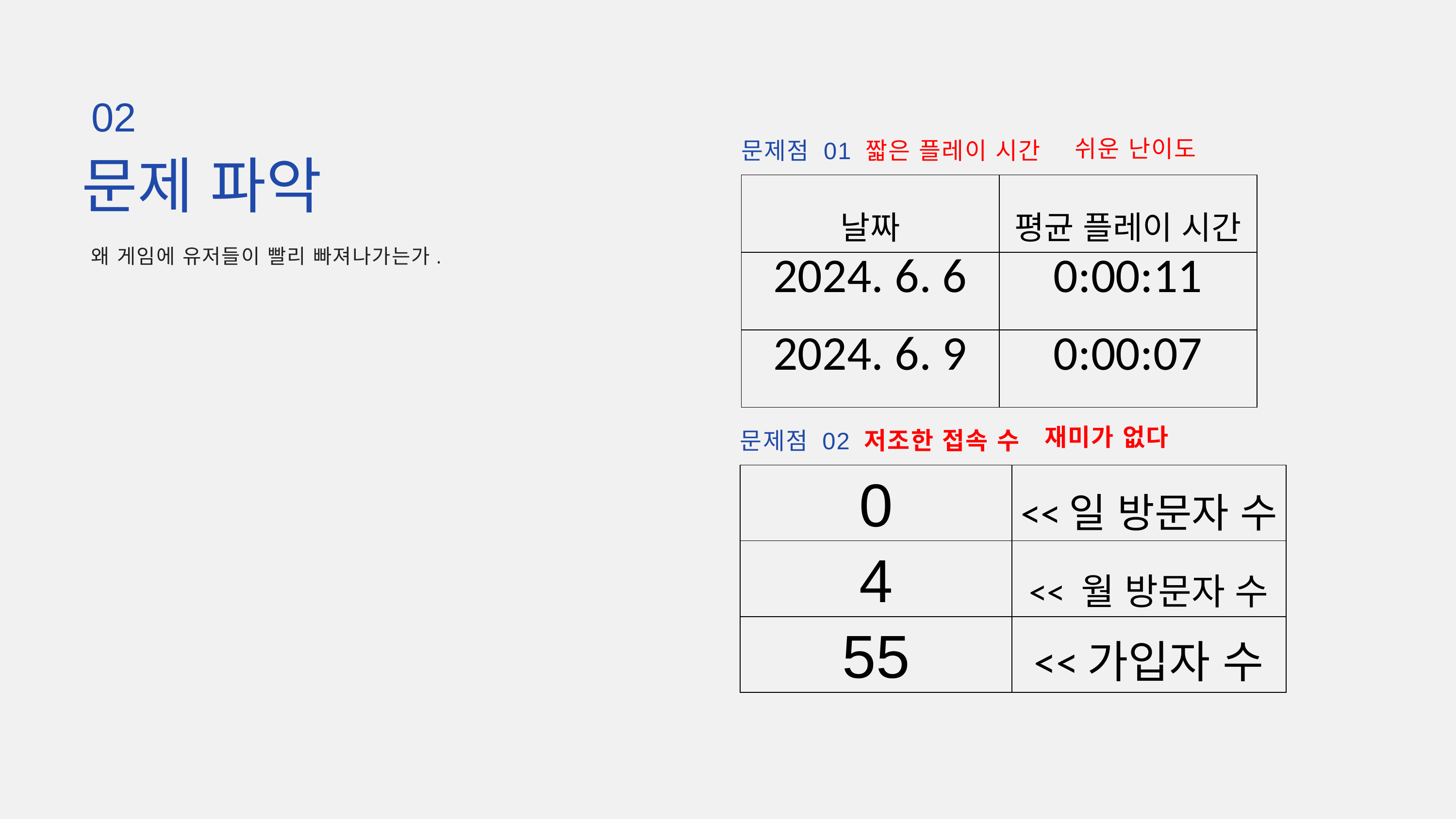

02
쉬운 난이도

문제점 01 짧은 플레이 시간
문제 파악
| 날짜 | 평균 플레이 시간 |
| --- | --- |
| 2024. 6. 6 | 0:00:11 |
| 2024. 6. 9 | 0:00:07 |
왜 게임에 유저들이 빨리 빠져나가는가.
재미가 없다
문제점 02 저조한 접속 수
| 0 | <<일 방문자 수 |
| --- | --- |
| 4 | << 월 방문자 수 |
| 55 | <<가입자 수 |